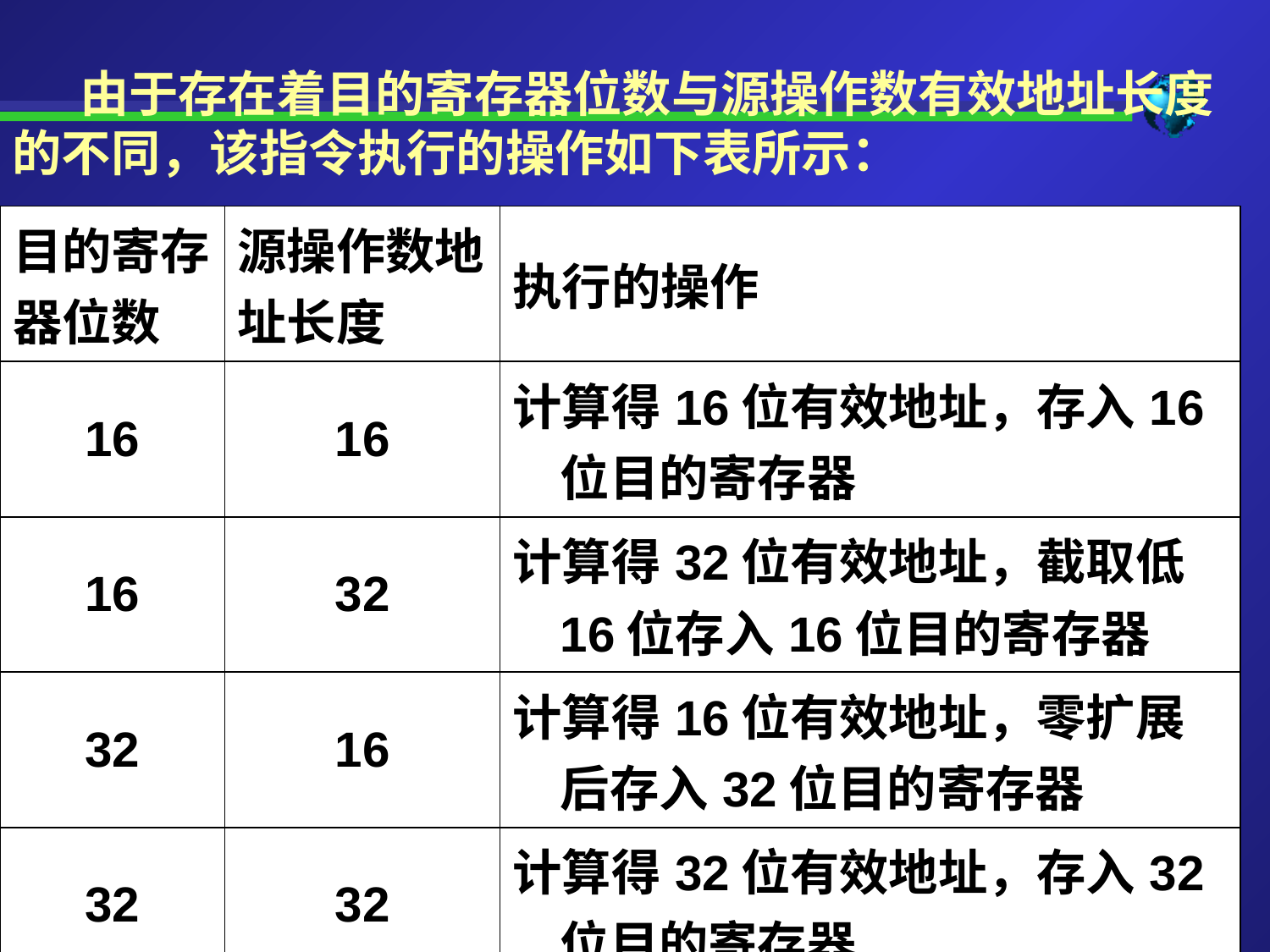

由于存在着目的寄存器位数与源操作数有效地址长度的不同，该指令执行的操作如下表所示：
| 目的寄存器位数 | 源操作数地址长度 | 执行的操作 |
| --- | --- | --- |
| 16 | 16 | 计算得16位有效地址，存入16位目的寄存器 |
| 16 | 32 | 计算得32位有效地址，截取低16位存入16位目的寄存器 |
| 32 | 16 | 计算得16位有效地址，零扩展后存入32位目的寄存器 |
| 32 | 32 | 计算得32位有效地址，存入32位目的寄存器 |
27